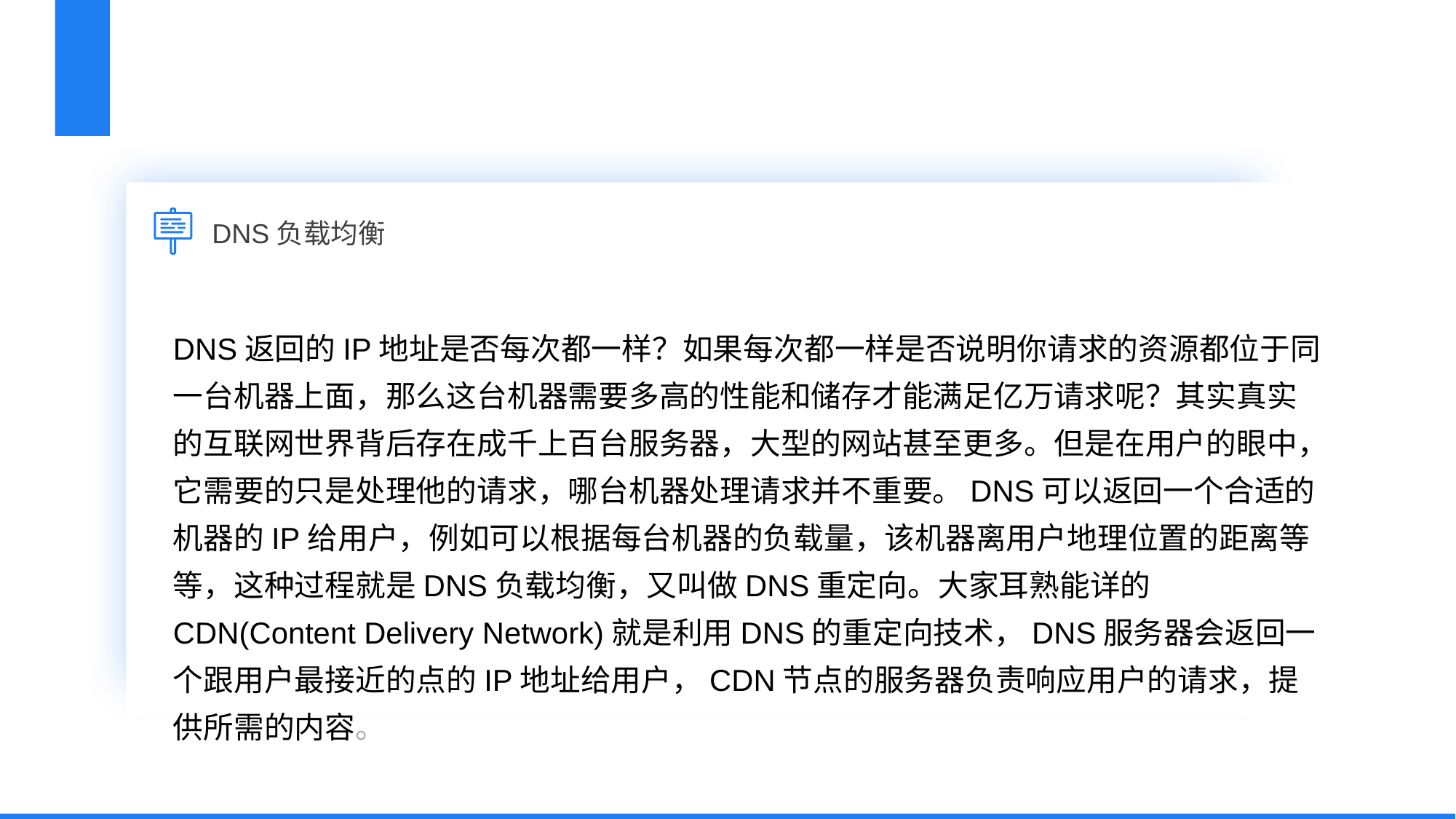

DNS负载均衡

DNS返回的IP地址是否每次都一样？如果每次都一样是否说明你请求的资源都位于同一台机器上面，那么这台机器需要多高的性能和储存才能满足亿万请求呢？其实真实的互联网世界背后存在成千上百台服务器，大型的网站甚至更多。但是在用户的眼中，它需要的只是处理他的请求，哪台机器处理请求并不重要。DNS可以返回一个合适的机器的IP给用户，例如可以根据每台机器的负载量，该机器离用户地理位置的距离等等，这种过程就是DNS负载均衡，又叫做DNS重定向。大家耳熟能详的CDN(Content Delivery Network)就是利用DNS的重定向技术，DNS服务器会返回一个跟用户最接近的点的IP地址给用户，CDN节点的服务器负责响应用户的请求，提供所需的内容。